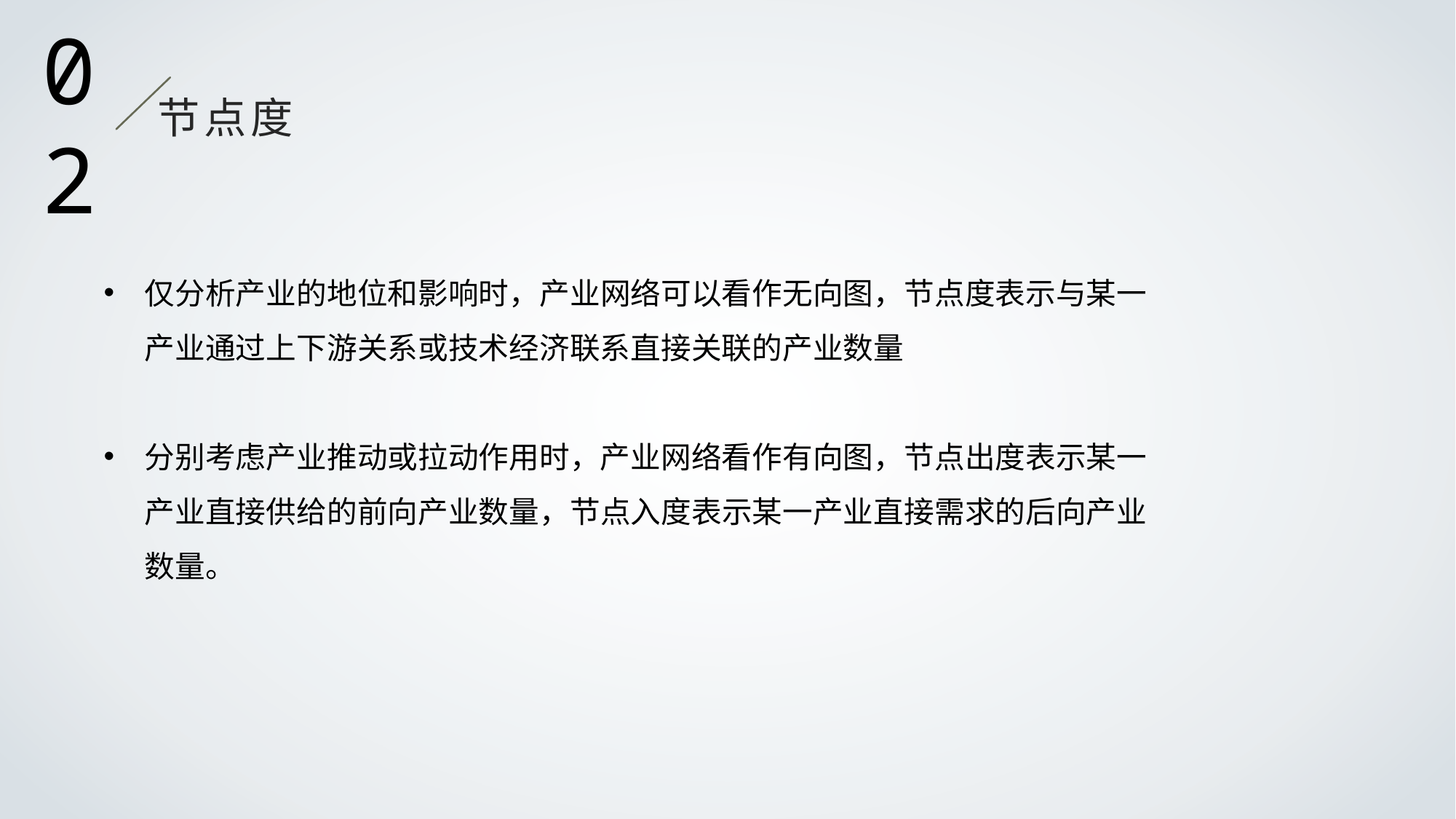

02
节点度
仅分析产业的地位和影响时，产业网络可以看作无向图，节点度表示与某一产业通过上下游关系或技术经济联系直接关联的产业数量

分别考虑产业推动或拉动作用时，产业网络看作有向图，节点出度表示某一产业直接供给的前向产业数量，节点入度表示某一产业直接需求的后向产业数量。